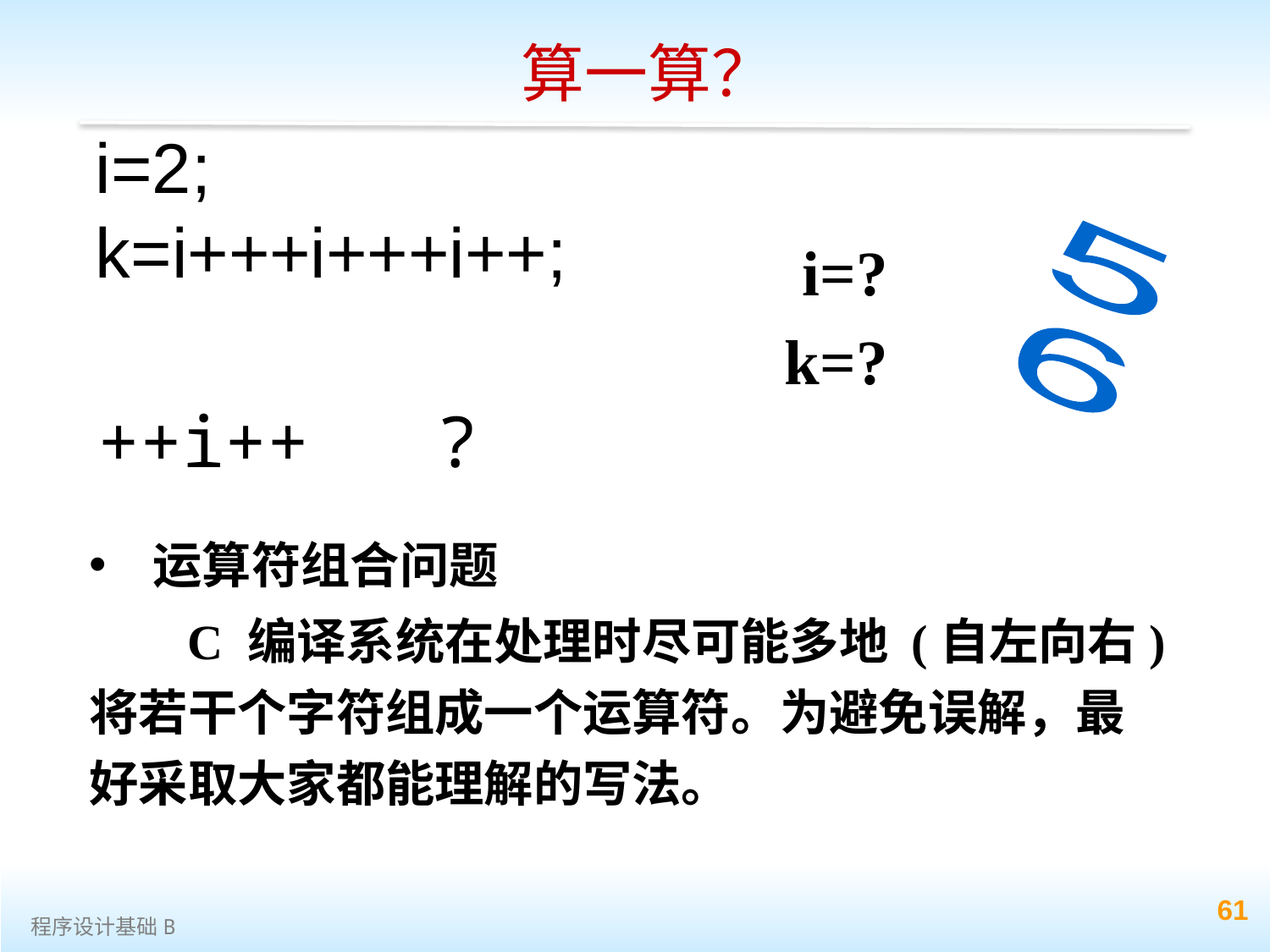

算一算？
i=2;
k=i+++i+++i++;
i=?
k=?
5
6
++i++   ?
运算符组合问题
        C 编译系统在处理时尽可能多地 (自左向右) 将若干个字符组成一个运算符。为避免误解，最好采取大家都能理解的写法。
61